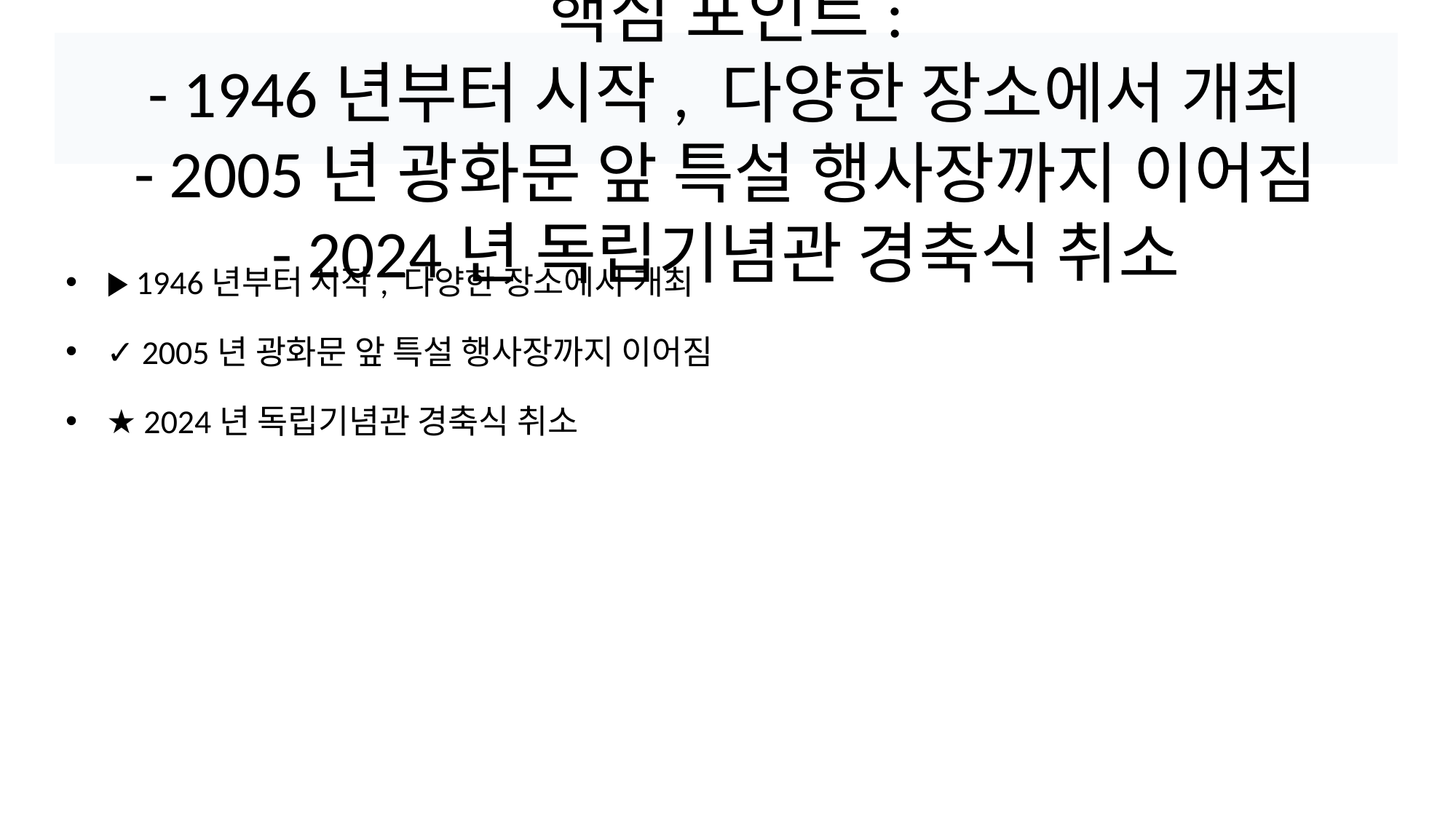

# 광복절 경축식 역사
핵심 포인트:
- 1946년부터 시작, 다양한 장소에서 개최
- 2005년 광화문 앞 특설 행사장까지 이어짐
- 2024년 독립기념관 경축식 취소

▶ 1946년부터 시작, 다양한 장소에서 개최
✓ 2005년 광화문 앞 특설 행사장까지 이어짐
★ 2024년 독립기념관 경축식 취소